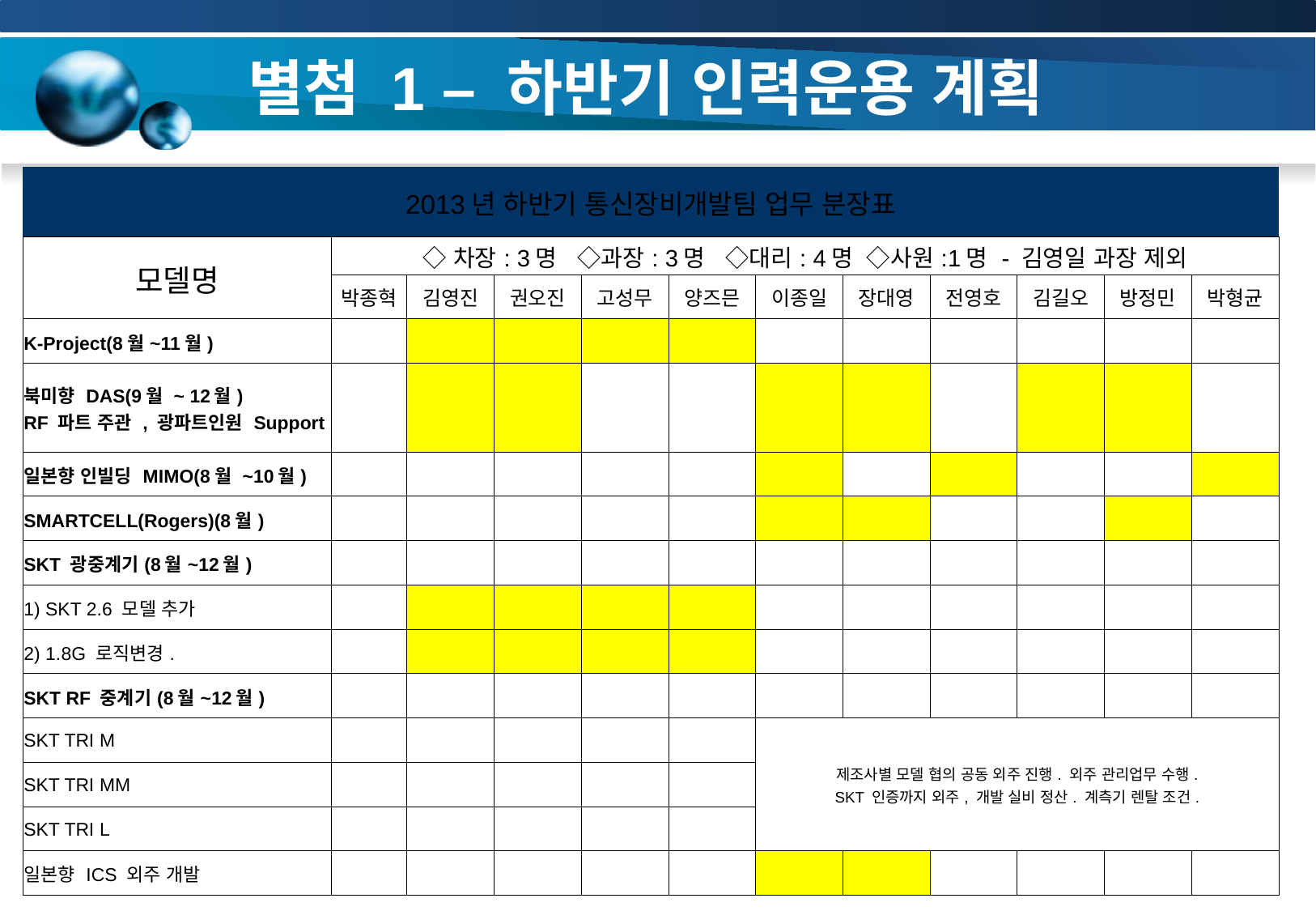

별첨 1 – 하반기 인력운용 계획
| 2013년 하반기 통신장비개발팀 업무 분장표 |  |  |  |  |  |  |  |  |  |  |  |
| --- | --- | --- | --- | --- | --- | --- | --- | --- | --- | --- | --- |
| 모델명 | ◇차장: 3명 ◇과장: 3명 ◇대리: 4명 ◇사원:1명 - 김영일 과장 제외 |  |  |  |  |  |  |  |  |  |  |
|  | 박종혁 | 김영진 | 권오진 | 고성무 | 양즈믄 | 이종일 | 장대영 | 전영호 | 김길오 | 방정민 | 박형균 |
| K-Project(8월~11월) |  |  |  |  |  |  |  |  |  |  |  |
| 북미향 DAS(9월 ~ 12월) RF 파트 주관 , 광파트인원 Support |  |  |  |  |  |  |  |  |  |  |  |
| 일본향 인빌딩 MIMO(8월 ~10월) |  |  |  |  |  |  |  |  |  |  |  |
| SMARTCELL(Rogers)(8월) |  |  |  |  |  |  |  |  |  |  |  |
| SKT 광중계기(8월~12월) |  |  |  |  |  |  |  |  |  |  |  |
| 1) SKT 2.6 모델 추가 |  |  |  |  |  |  |  |  |  |  |  |
| 2) 1.8G 로직변경. |  |  |  |  |  |  |  |  |  |  |  |
| SKT RF 중계기(8월~12월) |  |  |  |  |  |  |  |  |  |  |  |
| SKT TRI M |  |  |  |  |  | 제조사별 모델 협의 공동 외주 진행. 외주 관리업무 수행. SKT 인증까지 외주, 개발 실비 정산. 계측기 렌탈 조건. |  |  |  |  |  |
| SKT TRI MM |  |  |  |  |  |  |  |  |  |  |  |
| SKT TRI L |  |  |  |  |  |  |  |  |  |  |  |
| 일본향 ICS 외주 개발 |  |  |  |  |  |  |  |  |  |  |  |